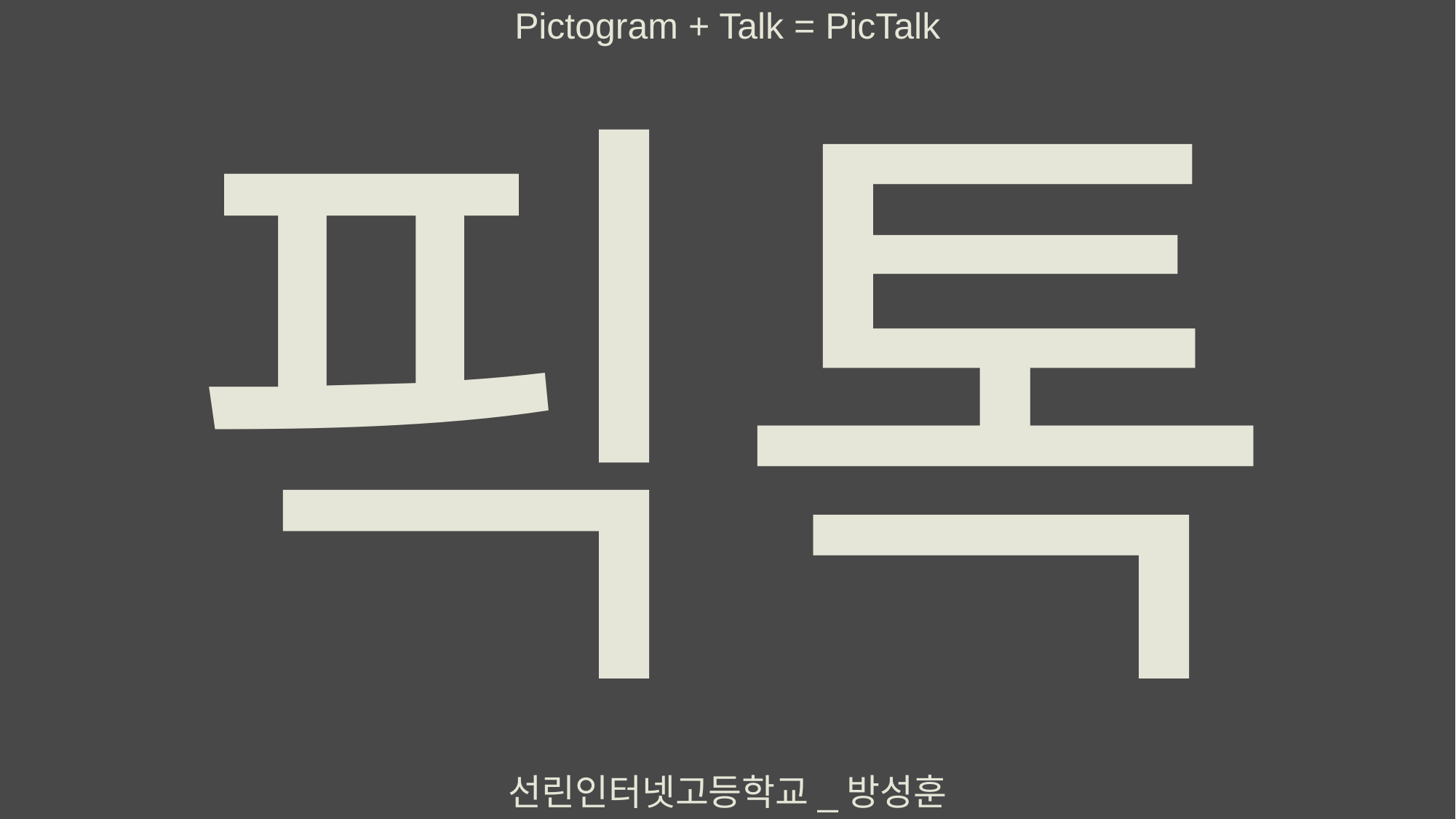

Pictogram + Talk = PicTalk
# 픽톡
선린인터넷고등학교_방성훈